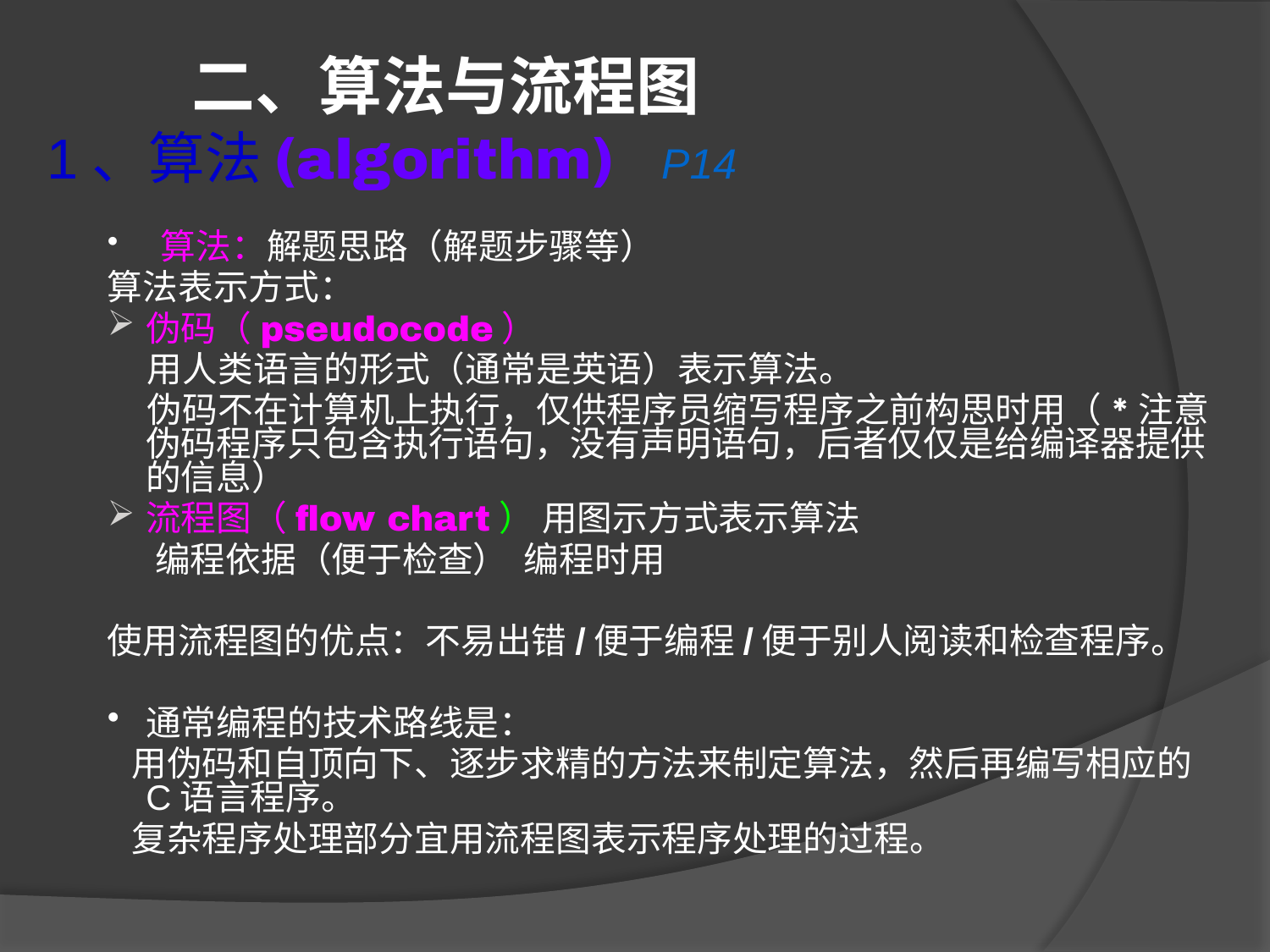

二、算法与流程图
1、算法(algorithm)   P14
 算法：解题思路（解题步骤等）
算法表示方式：
伪码（pseudocode）
    用人类语言的形式（通常是英语）表示算法。
    伪码不在计算机上执行，仅供程序员缩写程序之前构思时用（*注意伪码程序只包含执行语句，没有声明语句，后者仅仅是给编译器提供的信息）
流程图（flow chart） 用图示方式表示算法
     编程依据（便于检查）  编程时用

使用流程图的优点：不易出错/便于编程/便于别人阅读和检查程序。

通常编程的技术路线是：
  用伪码和自顶向下、逐步求精的方法来制定算法，然后再编写相应的C语言程序。
  复杂程序处理部分宜用流程图表示程序处理的过程。